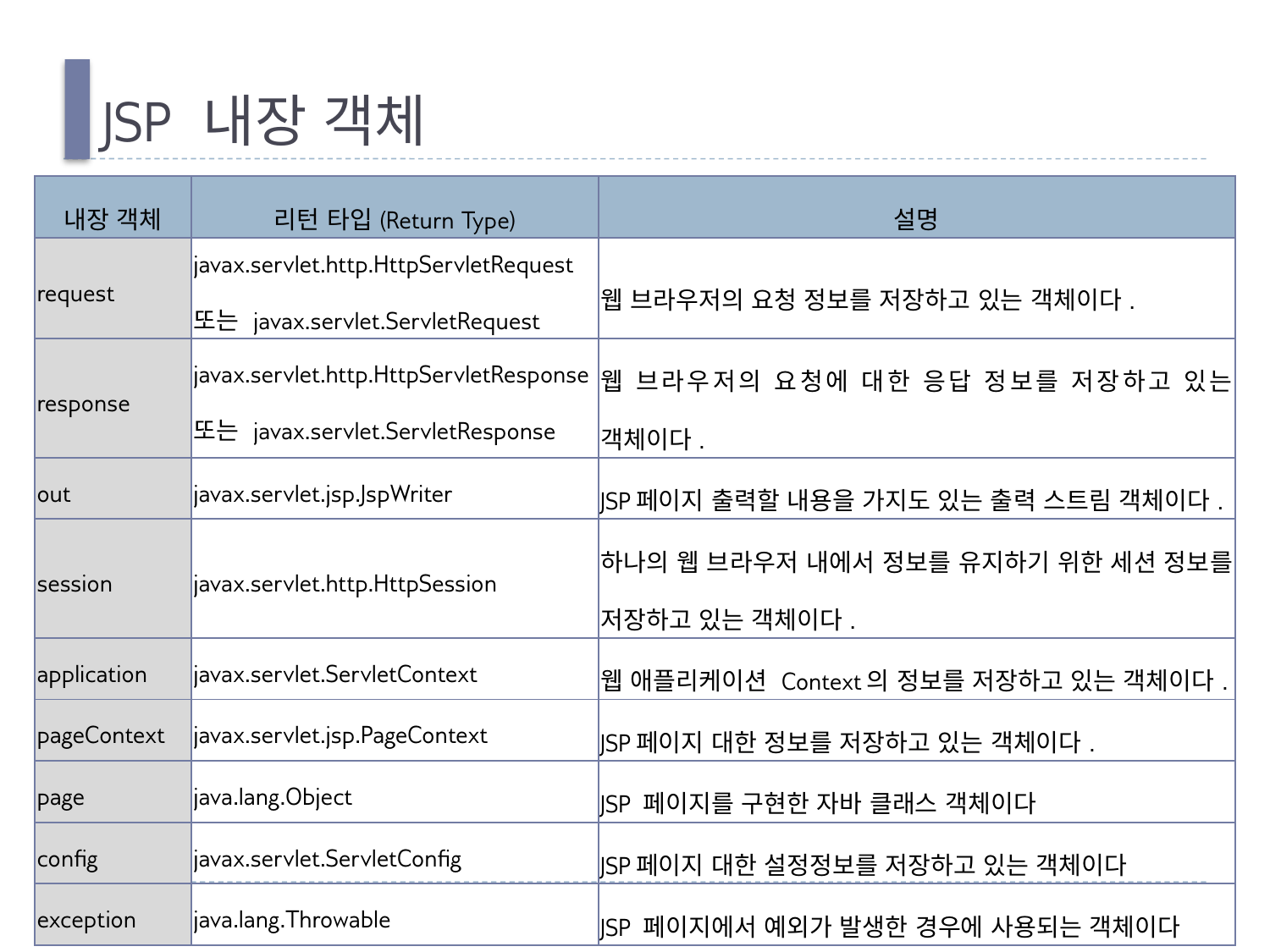

# JSP 내장 객체

| 내장 객체 | 리턴 타입(Return Type) | 설명 |
| --- | --- | --- |
| request | javax.servlet.http.HttpServletRequest 또는 javax.servlet.ServletRequest | 웹 브라우저의 요청 정보를 저장하고 있는 객체이다. |
| response | javax.servlet.http.HttpServletResponse 또는 javax.servlet.ServletResponse | 웹 브라우저의 요청에 대한 응답 정보를 저장하고 있는 객체이다. |
| out | javax.servlet.jsp.JspWriter | JSP페이지 출력할 내용을 가지도 있는 출력 스트림 객체이다. |
| session | javax.servlet.http.HttpSession | 하나의 웹 브라우저 내에서 정보를 유지하기 위한 세션 정보를 저장하고 있는 객체이다. |
| application | javax.servlet.ServletContext | 웹 애플리케이션 Context의 정보를 저장하고 있는 객체이다. |
| pageContext | javax.servlet.jsp.PageContext | JSP페이지 대한 정보를 저장하고 있는 객체이다. |
| page | java.lang.Object | JSP 페이지를 구현한 자바 클래스 객체이다 |
| config | javax.servlet.ServletConfig | JSP페이지 대한 설정정보를 저장하고 있는 객체이다 |
| exception | java.lang.Throwable | JSP 페이지에서 예외가 발생한 경우에 사용되는 객체이다 |